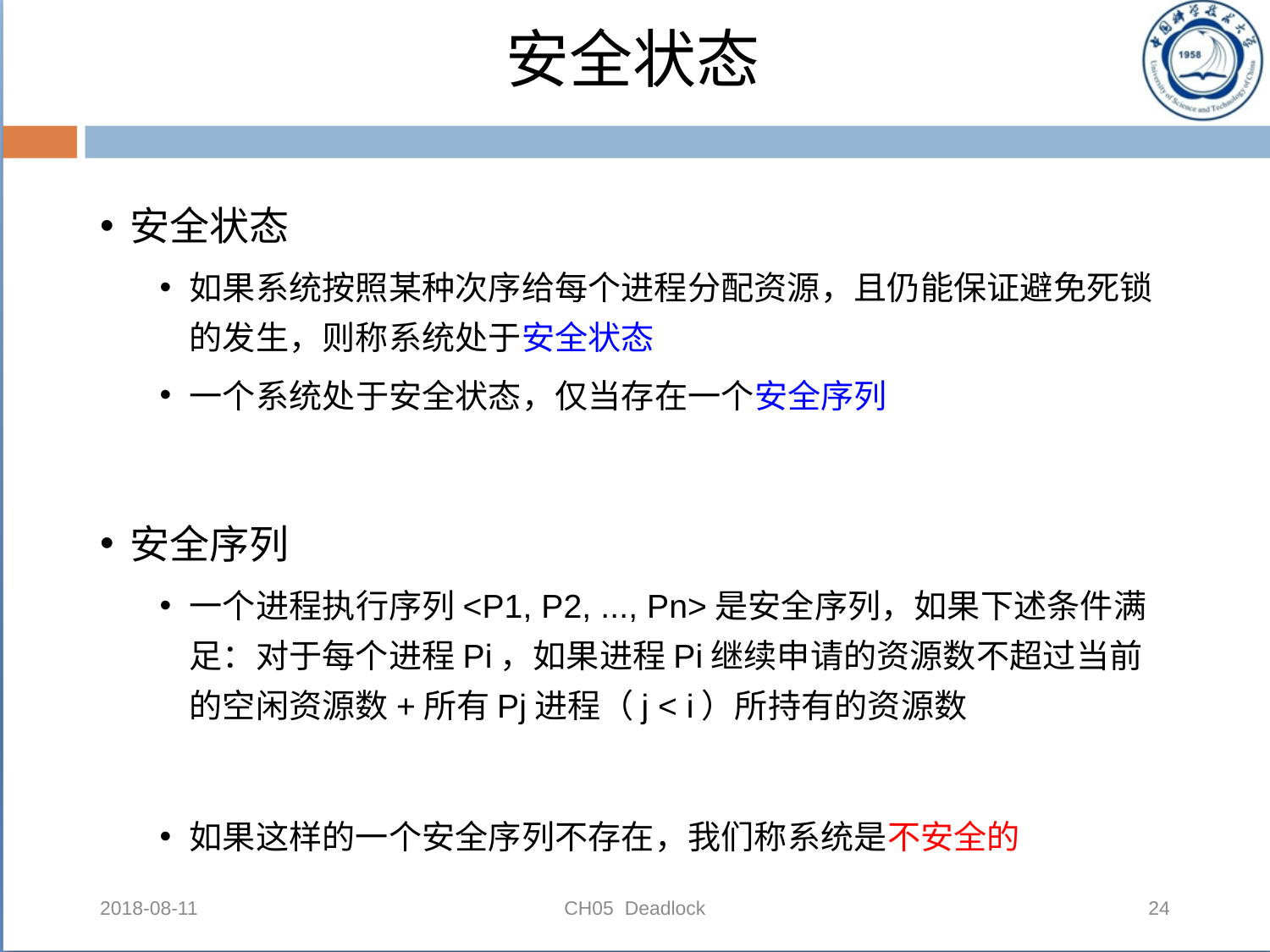

# 安全状态
安全状态
如果系统按照某种次序给每个进程分配资源，且仍能保证避免死锁的发生，则称系统处于安全状态
一个系统处于安全状态，仅当存在一个安全序列

安全序列
一个进程执行序列<P1, P2, ..., Pn>是安全序列，如果下述条件满足：对于每个进程Pi，如果进程Pi继续申请的资源数不超过当前的空闲资源数+所有Pj进程（j < i）所持有的资源数

如果这样的一个安全序列不存在，我们称系统是不安全的
2018-08-11
CH05  Deadlock
24